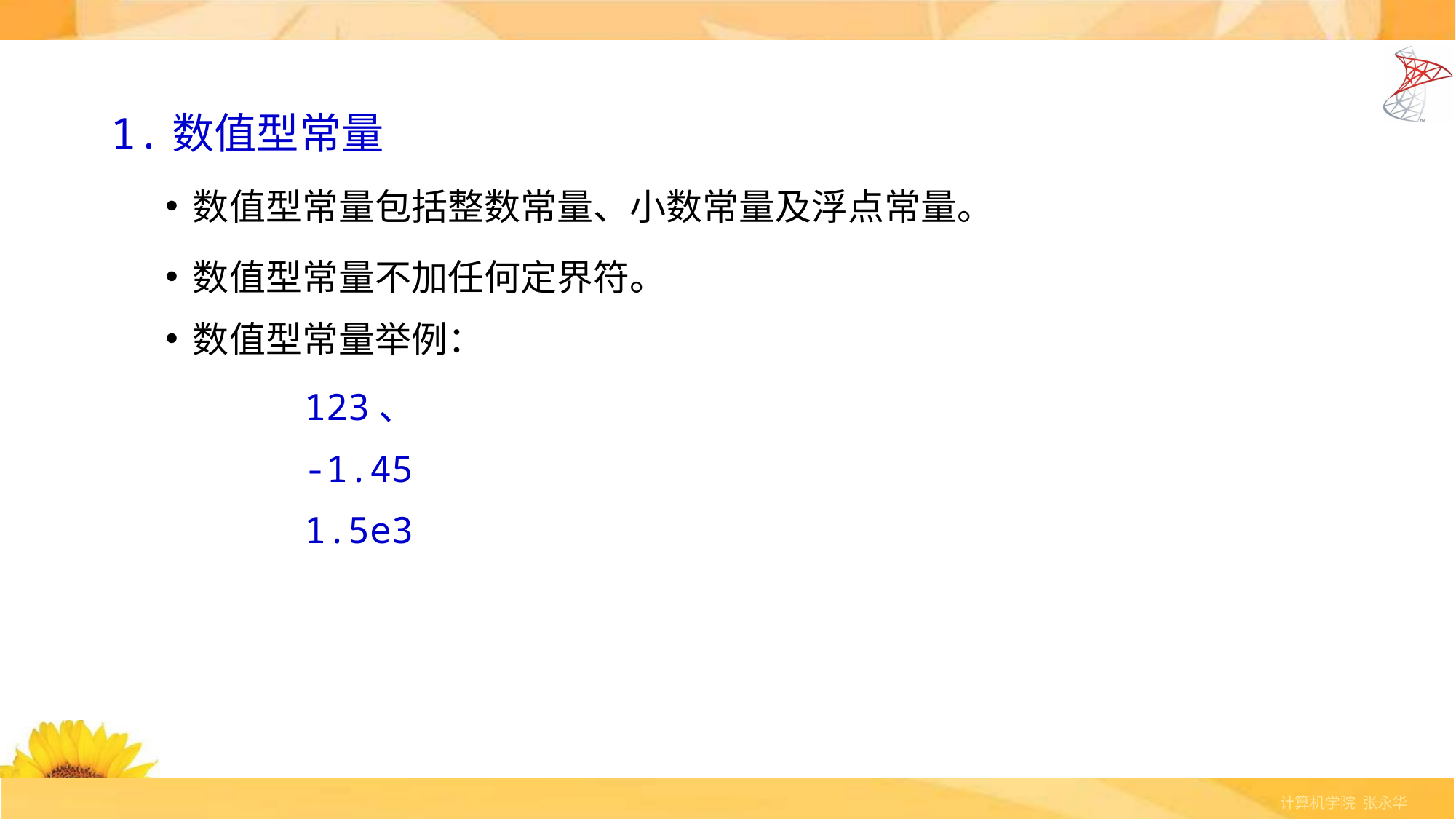

1.数值型常量
数值型常量包括整数常量、小数常量及浮点常量。
数值型常量不加任何定界符。
数值型常量举例：

123、
-1.45
1.5e3